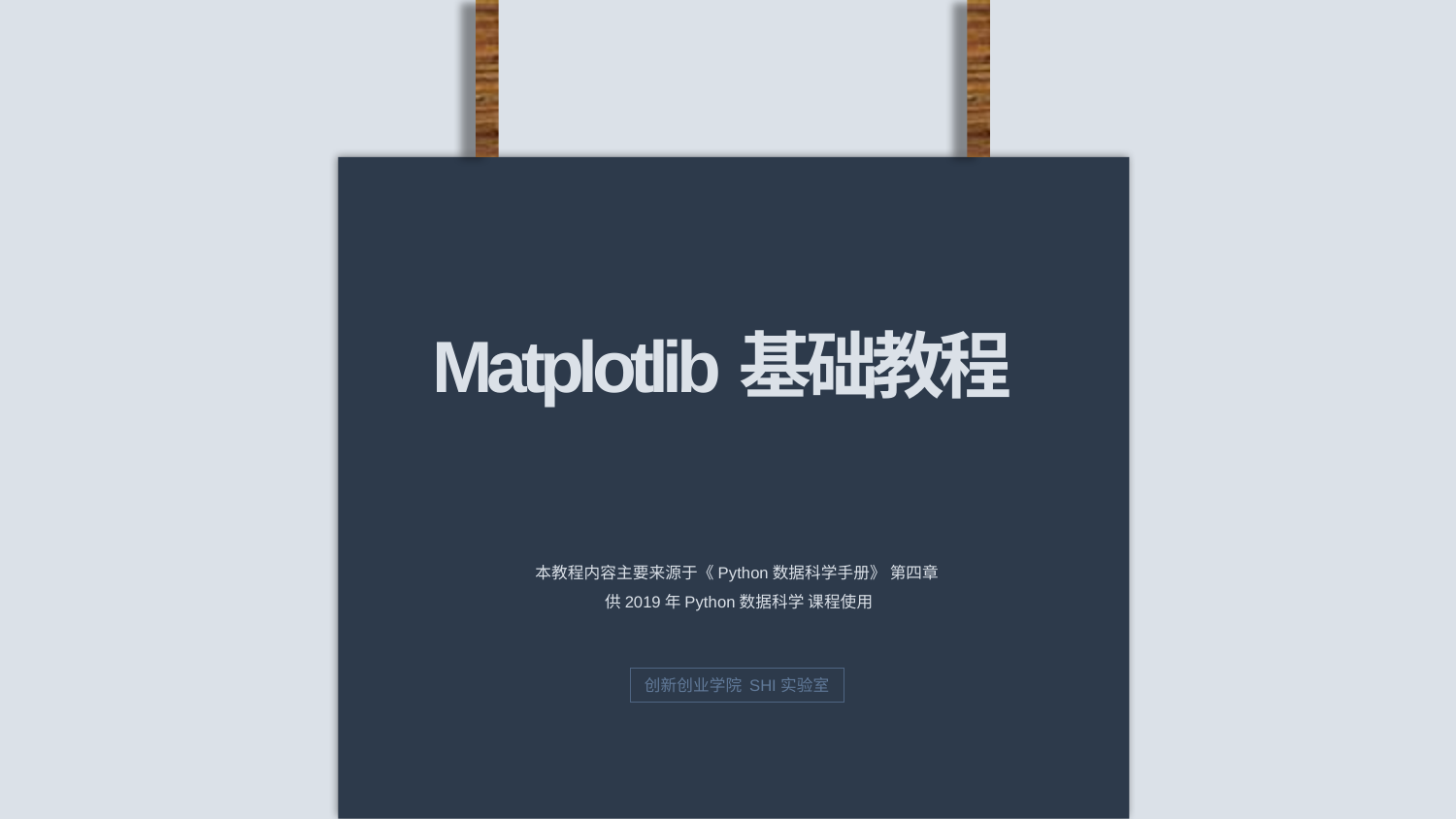

Matplotlib基础教程
本教程内容主要来源于《Python数据科学手册》 第四章
 供2019年Python数据科学 课程使用
创新创业学院 SHI实验室